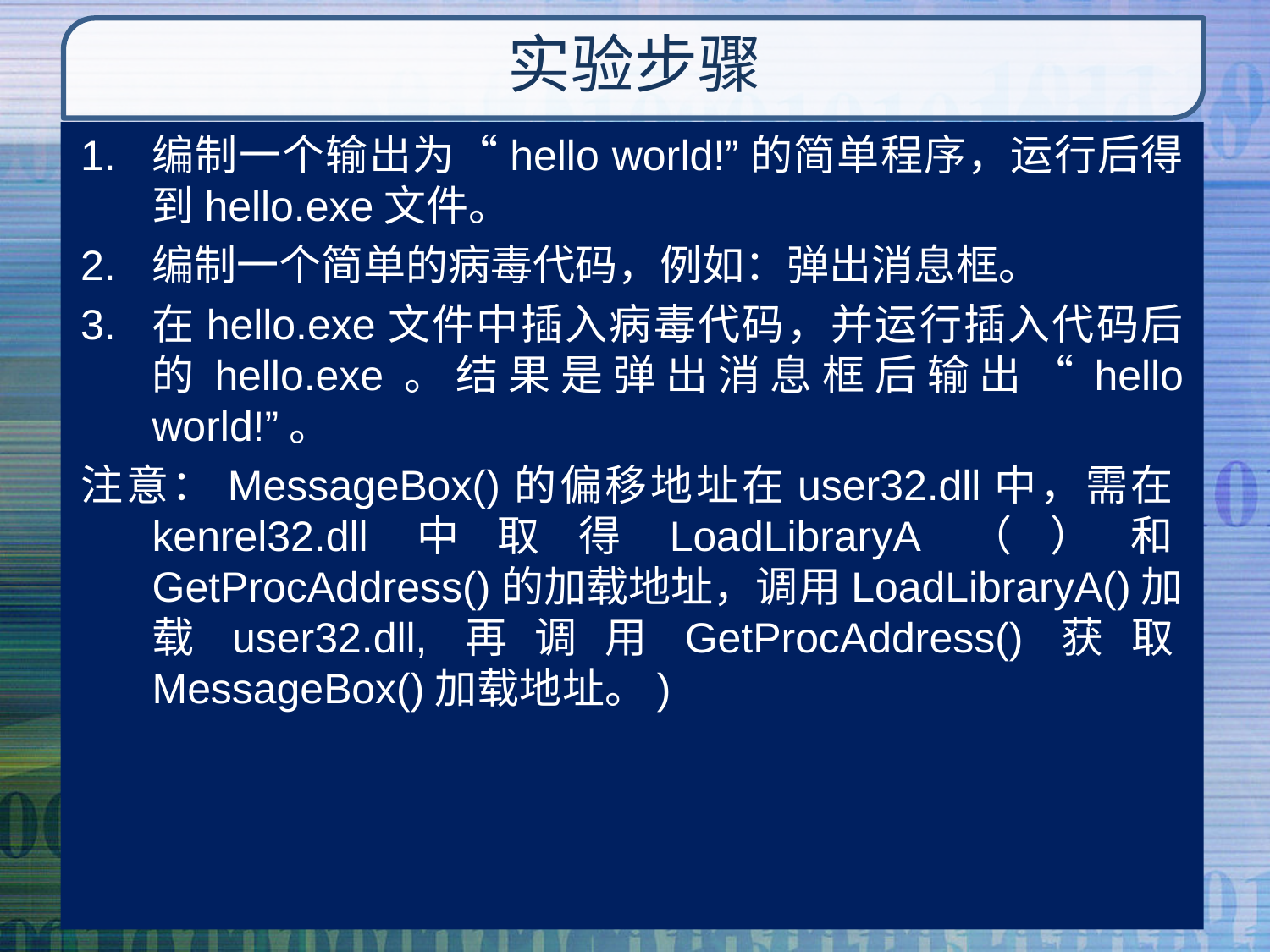

# 实验步骤
编制一个输出为“hello world!”的简单程序，运行后得到hello.exe文件。
编制一个简单的病毒代码，例如：弹出消息框。
在hello.exe文件中插入病毒代码，并运行插入代码后的hello.exe。结果是弹出消息框后输出“hello world!”。
注意：MessageBox()的偏移地址在user32.dll中，需在kenrel32.dll中取得LoadLibraryA（）和GetProcAddress()的加载地址，调用LoadLibraryA()加载user32.dll,再调用GetProcAddress()获取MessageBox()加载地址。)